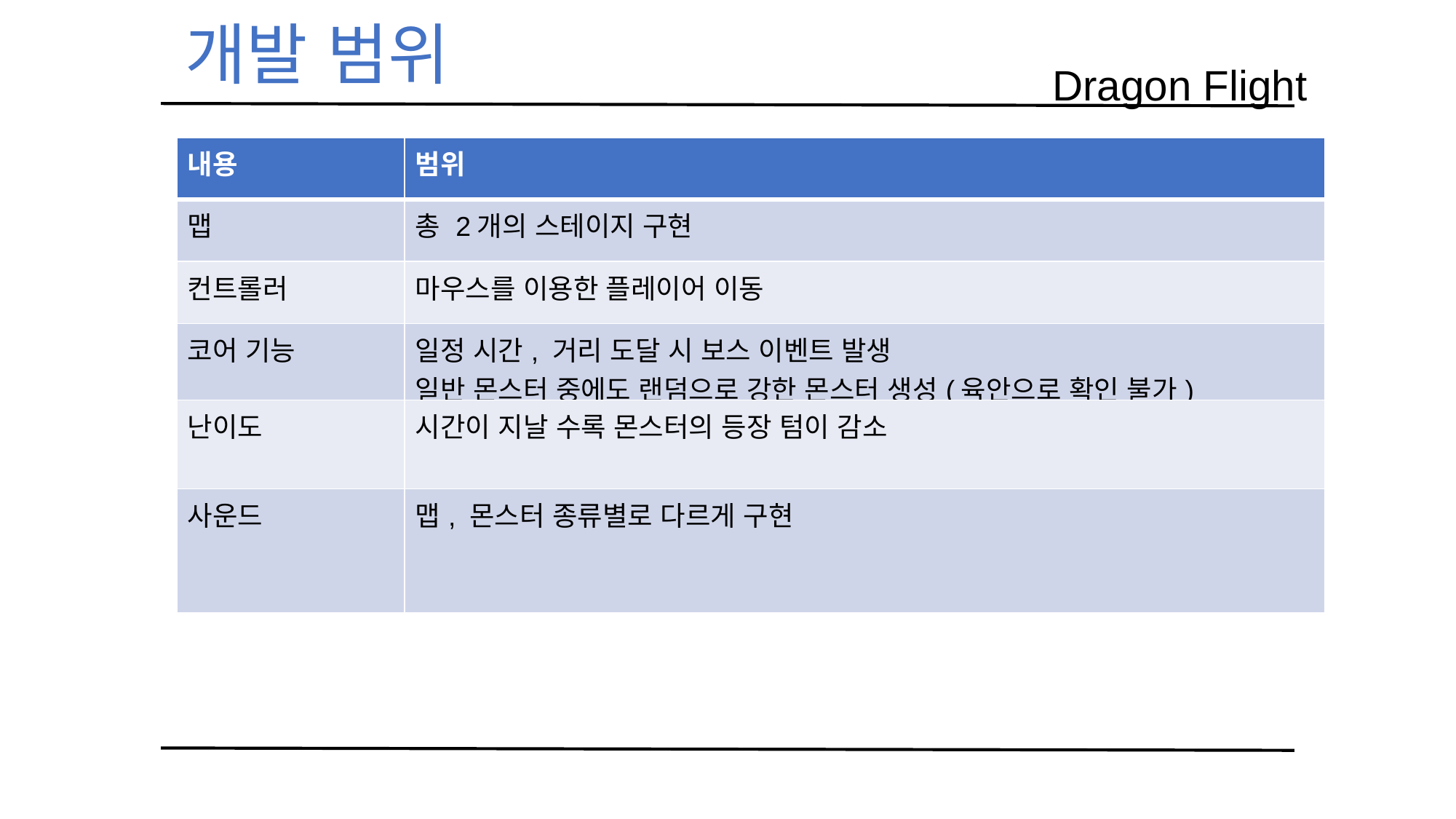

개발 범위
Dragon Flight
| 내용 | 범위 |
| --- | --- |
| 맵 | 총 2개의 스테이지 구현 |
| 컨트롤러 | 마우스를 이용한 플레이어 이동 |
| 코어 기능 | 일정 시간, 거리 도달 시 보스 이벤트 발생 일반 몬스터 중에도 랜덤으로 강한 몬스터 생성(육안으로 확인 불가) |
| 난이도 | 시간이 지날 수록 몬스터의 등장 텀이 감소 |
| 사운드 | 맵, 몬스터 종류별로 다르게 구현 |